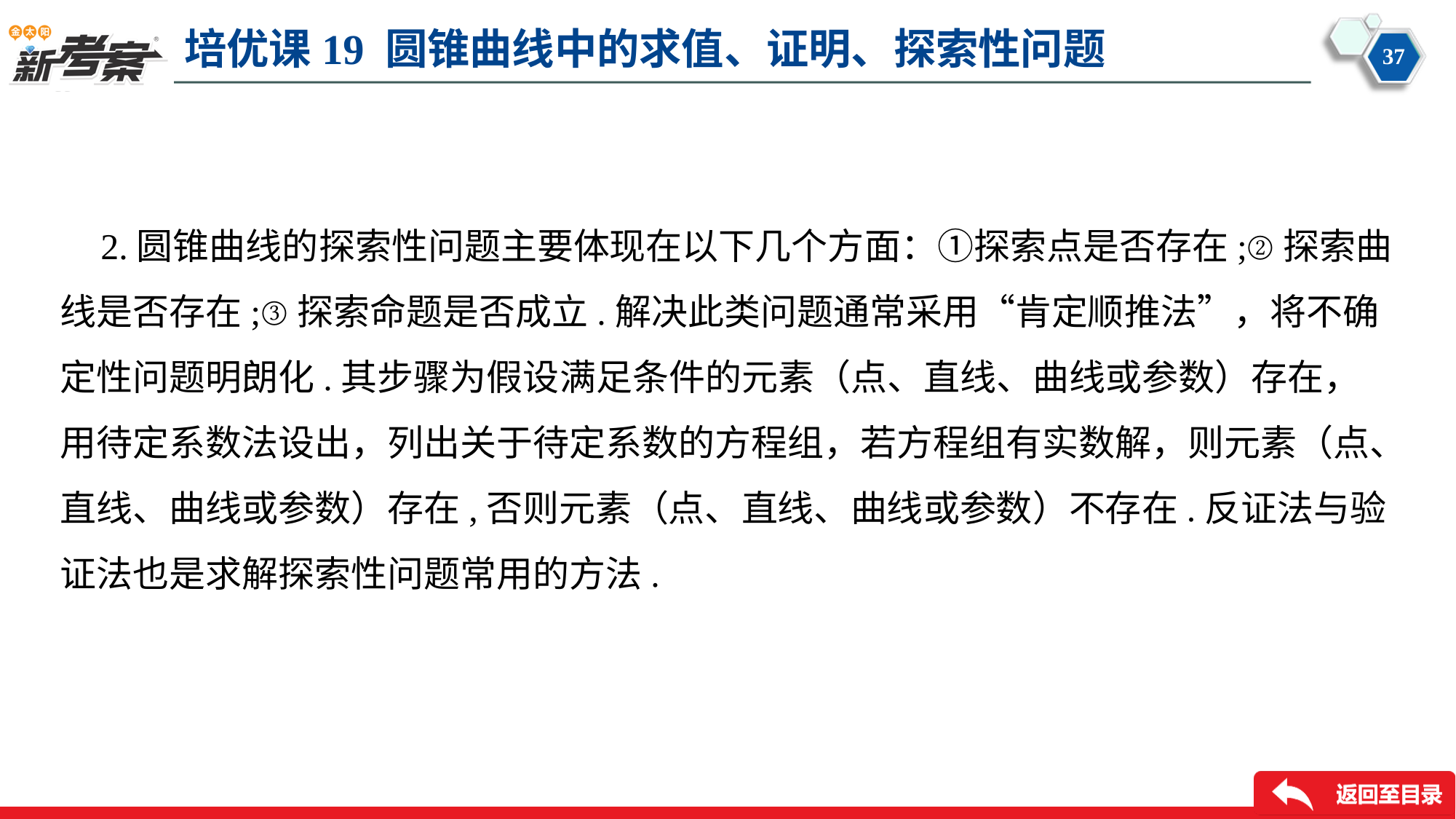

2.圆锥曲线的探索性问题主要体现在以下几个方面：①探索点是否存在;②探索曲线是否存在;③探索命题是否成立.解决此类问题通常采用“肯定顺推法”，将不确定性问题明朗化.其步骤为假设满足条件的元素（点、直线、曲线或参数）存在，用待定系数法设出，列出关于待定系数的方程组，若方程组有实数解，则元素（点、直线、曲线或参数）存在,否则元素（点、直线、曲线或参数）不存在.反证法与验证法也是求解探索性问题常用的方法.